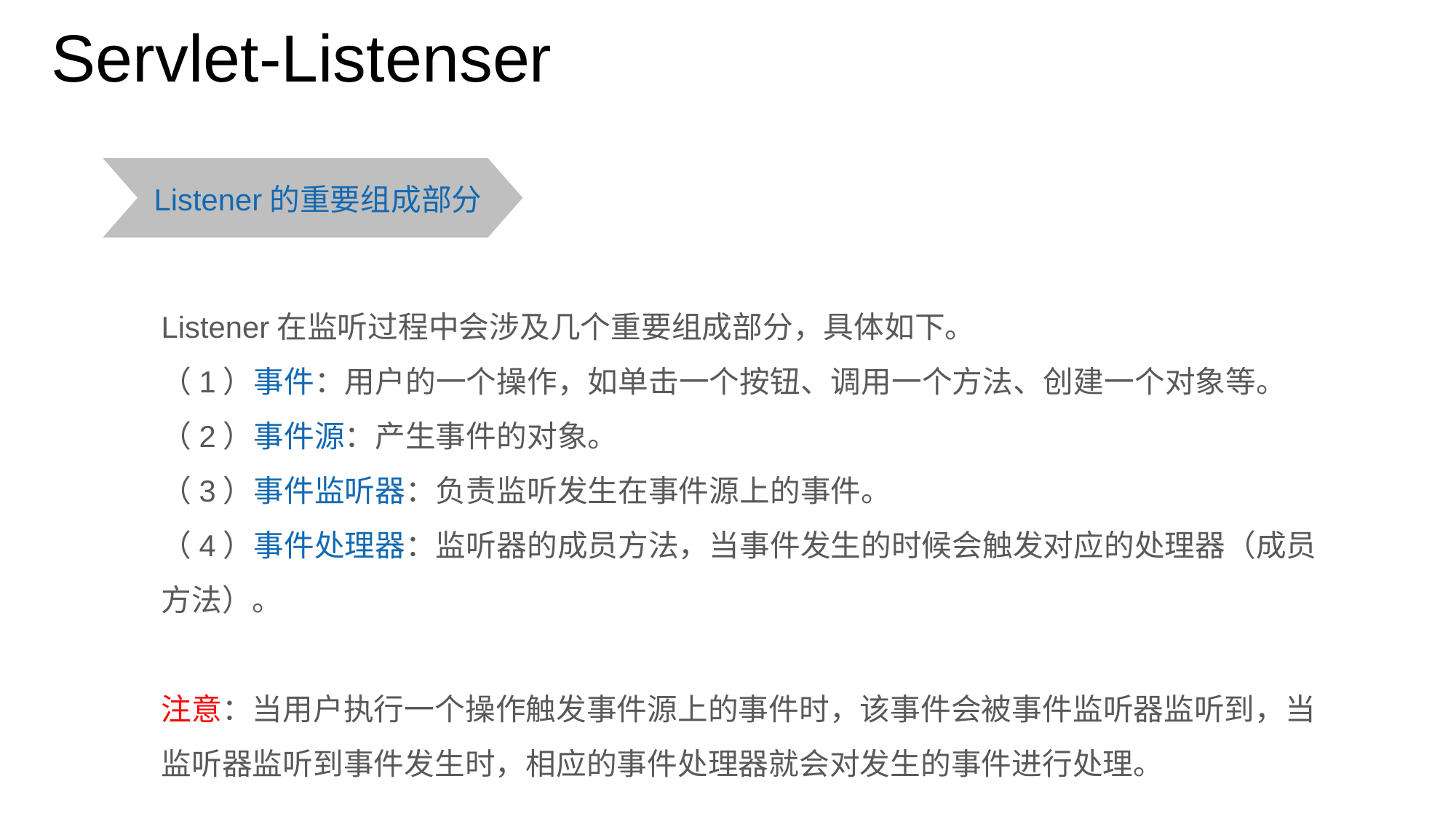

Servlet-Listenser

Listener的重要组成部分
Listener在监听过程中会涉及几个重要组成部分，具体如下。
（1）事件：用户的一个操作，如单击一个按钮、调用一个方法、创建一个对象等。
（2）事件源：产生事件的对象。
（3）事件监听器：负责监听发生在事件源上的事件。
（4）事件处理器：监听器的成员方法，当事件发生的时候会触发对应的处理器（成员方法）。

注意：当用户执行一个操作触发事件源上的事件时，该事件会被事件监听器监听到，当监听器监听到事件发生时，相应的事件处理器就会对发生的事件进行处理。